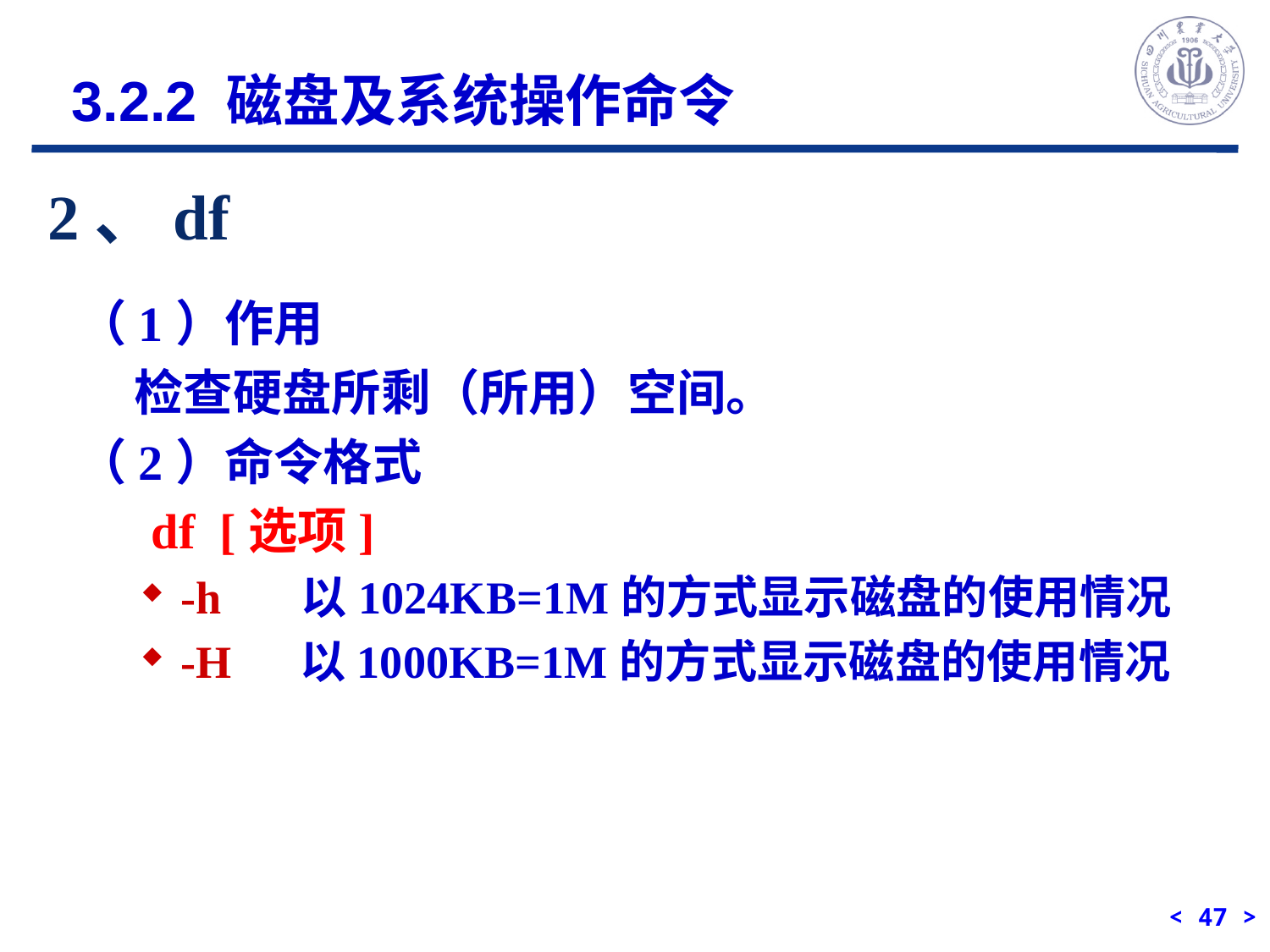

3.2.2 磁盘及系统操作命令
# 2、df
（1）作用
    检查硬盘所剩（所用）空间。
（2）命令格式
      df  [选项]
-h      以1024KB=1M的方式显示磁盘的使用情况
-H     以1000KB=1M的方式显示磁盘的使用情况